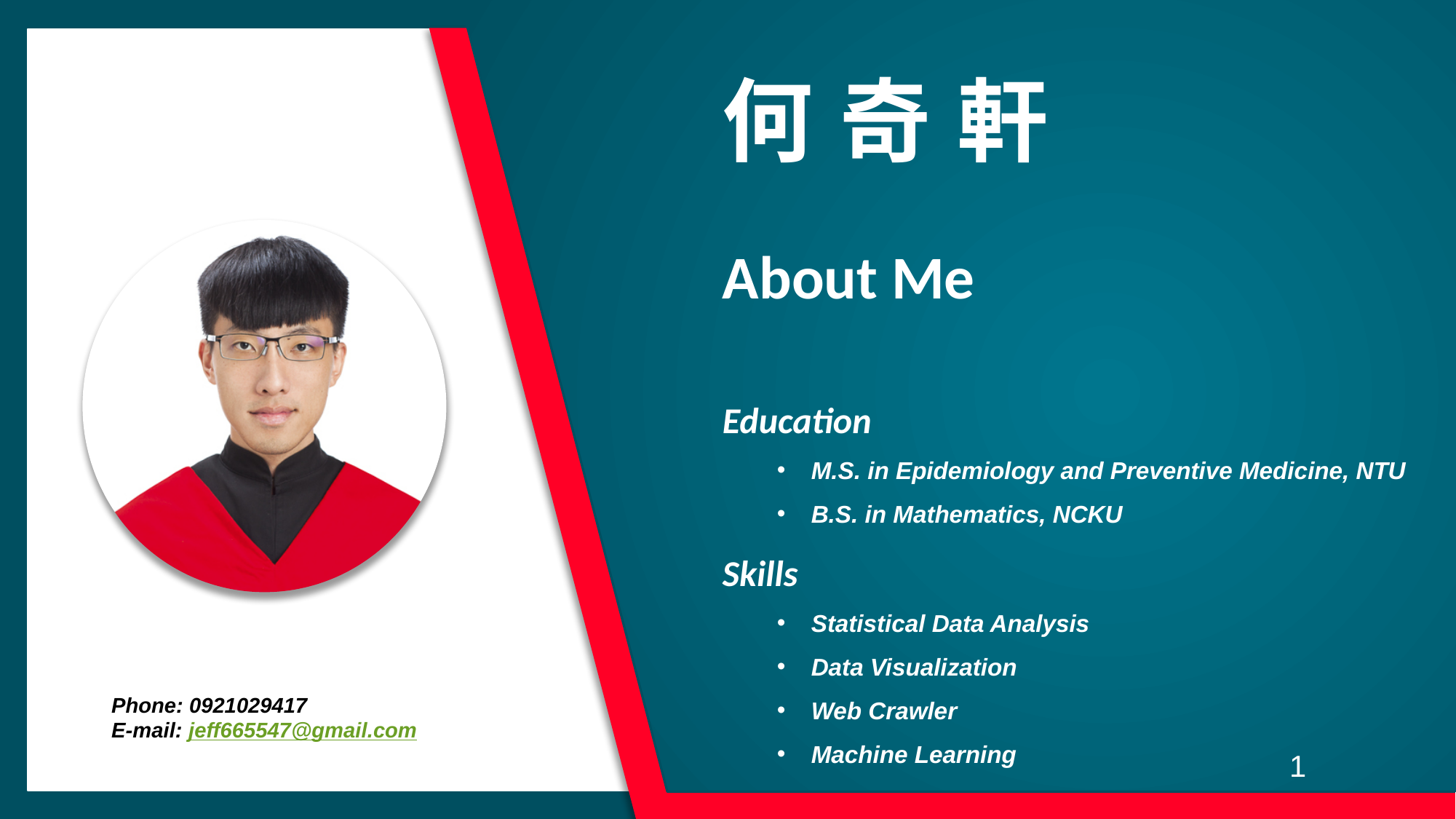

何 奇 軒

About Me
Education
M.S. in Epidemiology and Preventive Medicine, NTU
B.S. in Mathematics, NCKU
Skills
Statistical Data Analysis
Data Visualization
Web Crawler
Machine Learning

Phone: 0921029417
E-mail: jeff665547@gmail.com
1